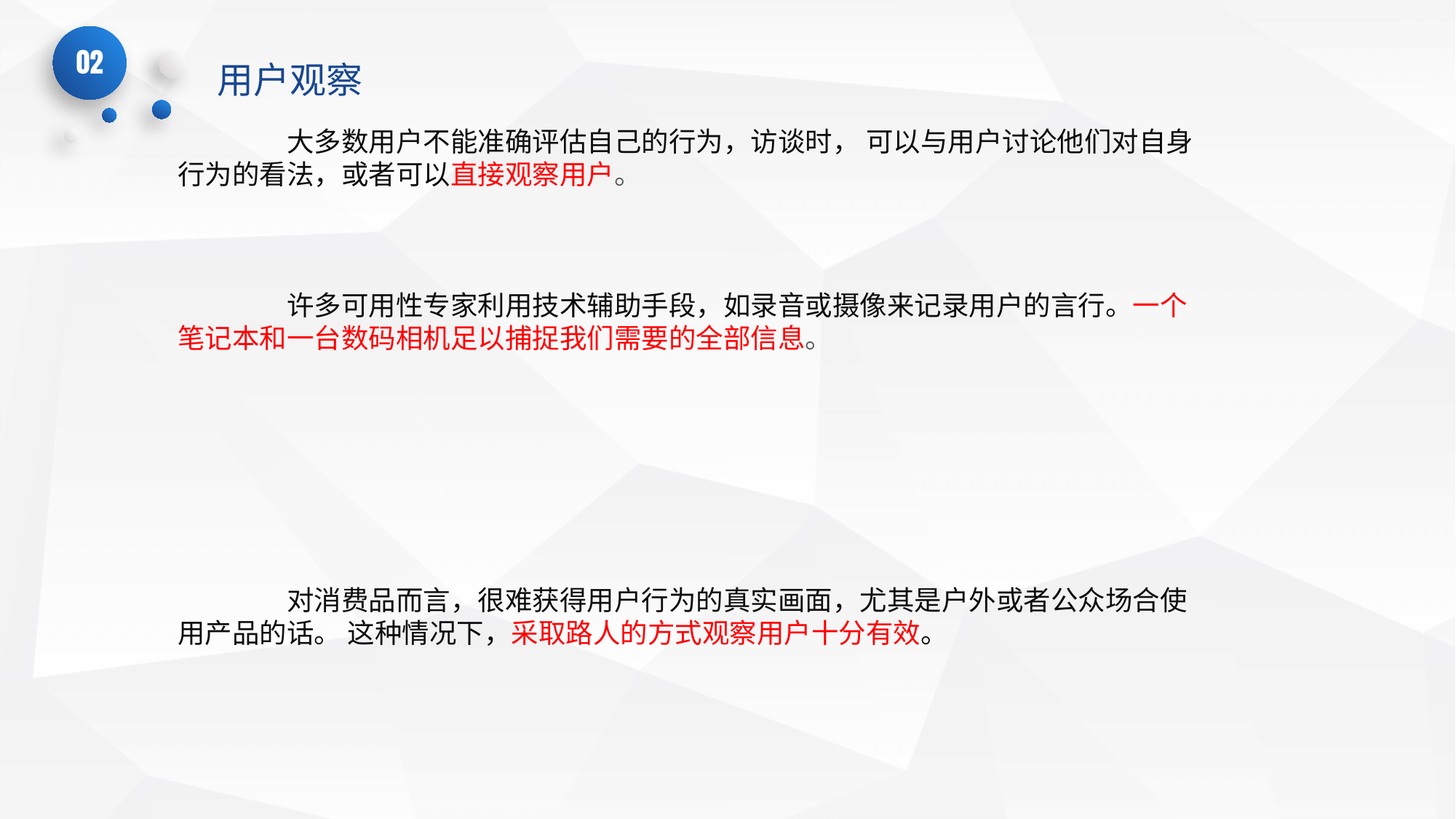

02

用户观察

	大多数用户不能准确评估自己的行为，访谈时， 可以与用户讨论他们对自身行为的看法，或者可以直接观察用户。

	许多可用性专家利用技术辅助手段，如录音或摄像来记录用户的言行。一个笔记本和一台数码相机足以捕捉我们需要的全部信息。

	对消费品而言，很难获得用户行为的真实画面，尤其是户外或者公众场合使用产品的话。 这种情况下，采取路人的方式观察用户十分有效。